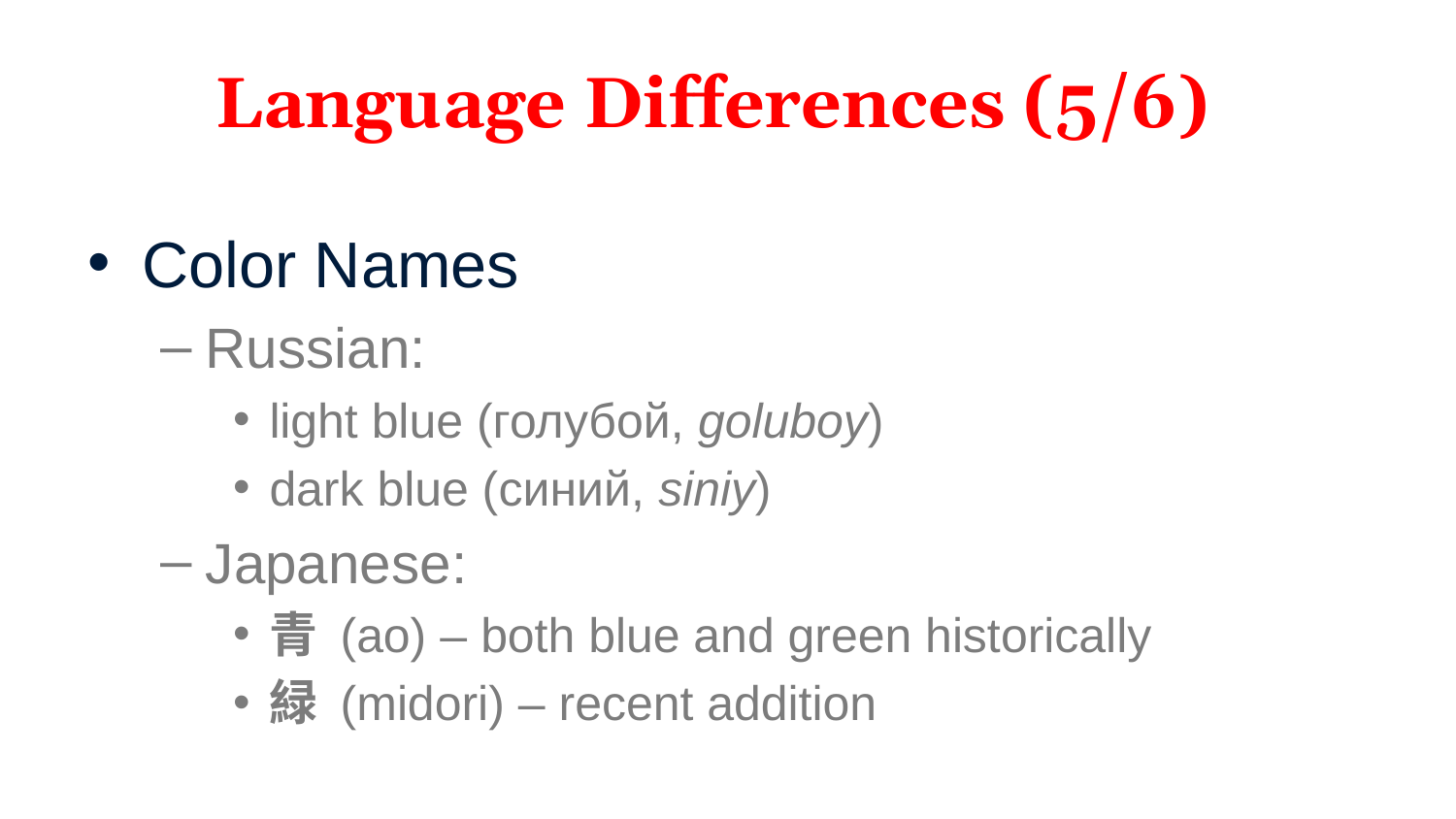

# Language Differences (5/6)
Color Names
Russian:
light blue (голубой, goluboy)
dark blue (синий, siniy)
Japanese:
青 (ao) – both blue and green historically
緑 (midori) – recent addition